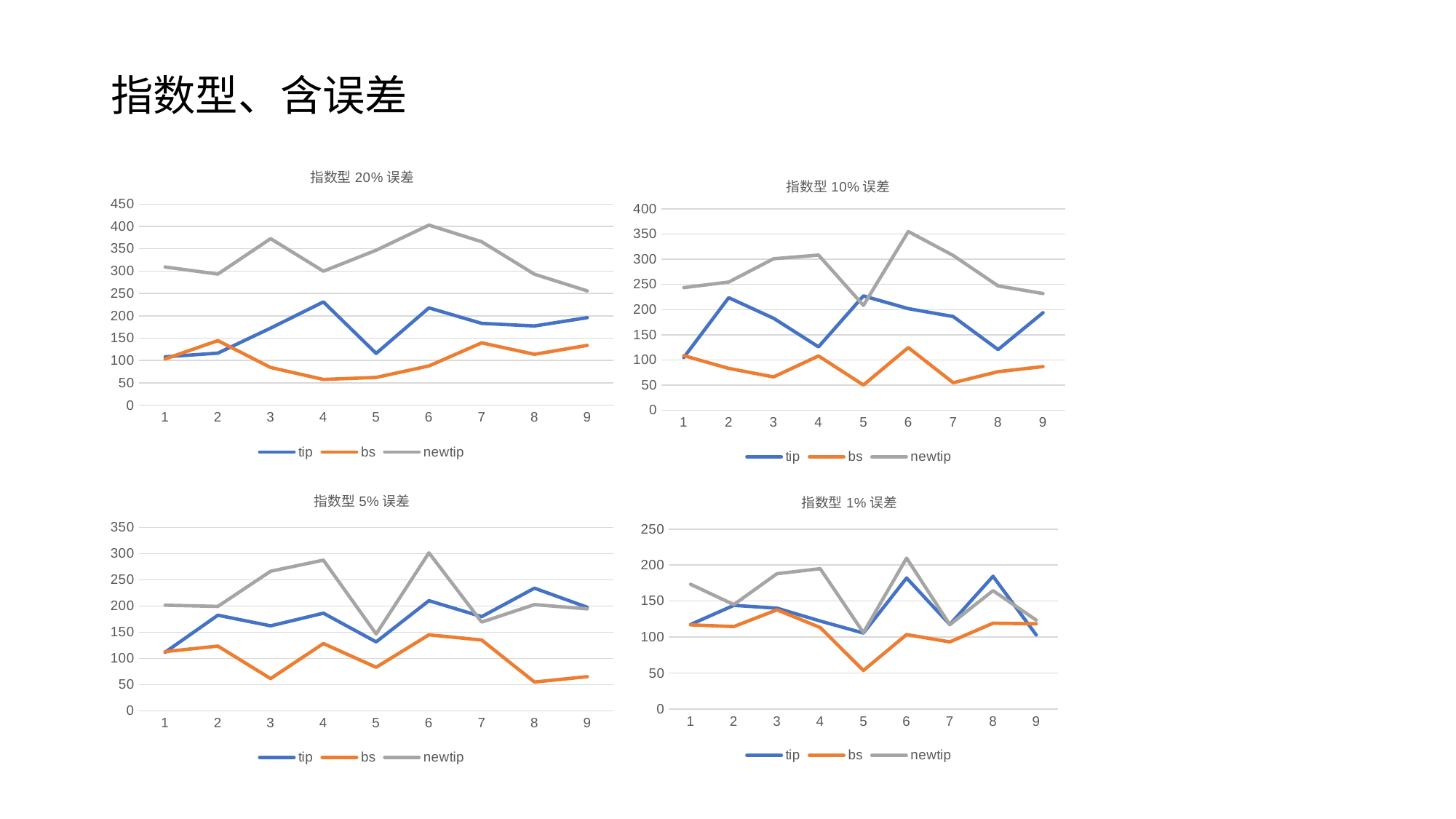

# 指数型、含误差

### Chart: 指数型20%误差

| Category | tip | bs | newtip |
|---|---|---|---|

### Chart: 指数型10%误差

| Category | tip | bs | newtip |
|---|---|---|---|

### Chart: 指数型5%误差

| Category | tip | bs | newtip |
|---|---|---|---|

### Chart: 指数型1%误差

| Category | tip | bs | newtip |
|---|---|---|---|